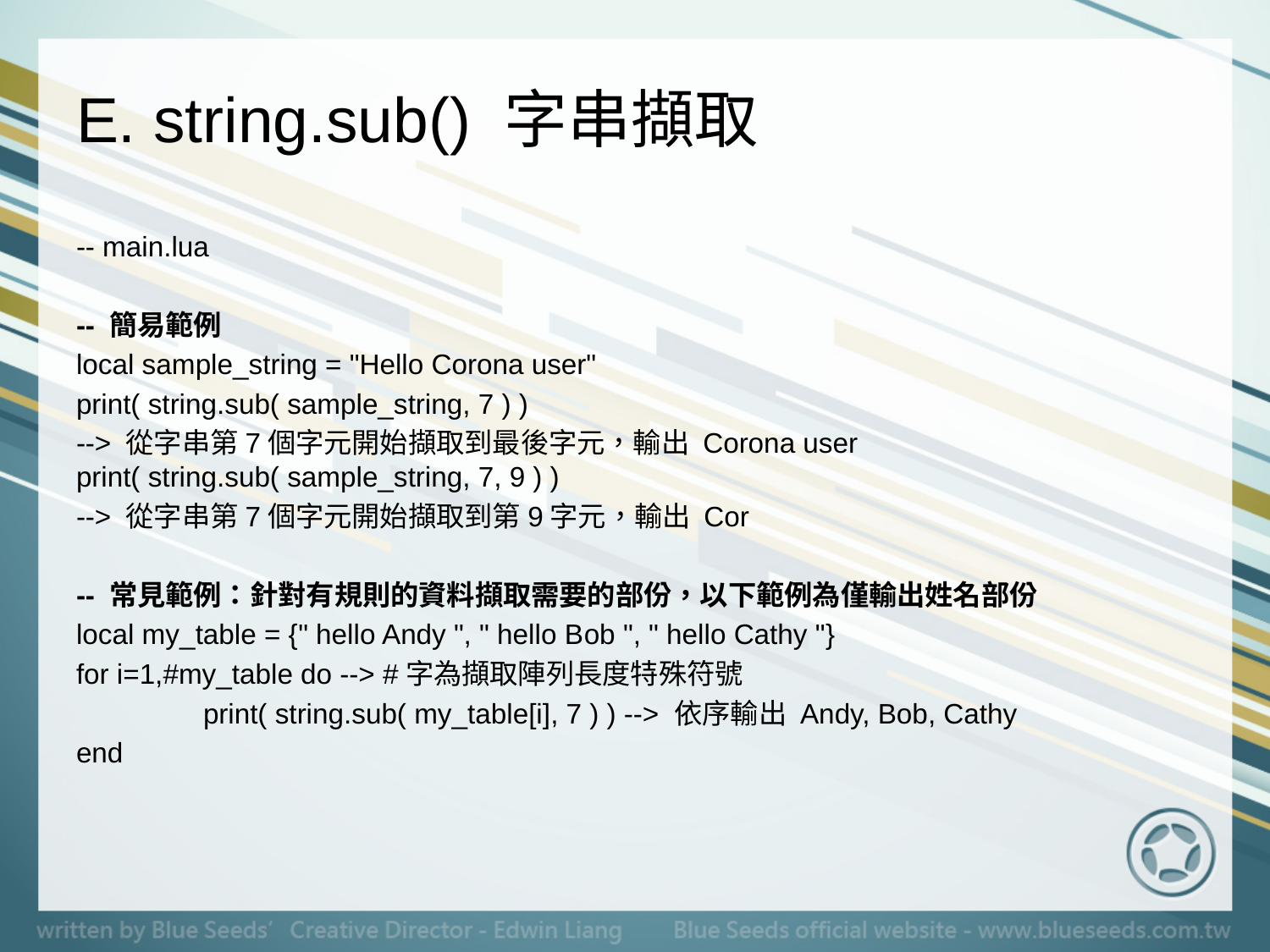

# E. string.sub() 字串擷取
-- main.lua

-- 簡易範例
local sample_string = "Hello Corona user"
print( string.sub( sample_string, 7 ) )
--> 從字串第7個字元開始擷取到最後字元，輸出 Corona user print( string.sub( sample_string, 7, 9 ) )
--> 從字串第7個字元開始擷取到第9字元，輸出 Cor

-- 常見範例：針對有規則的資料擷取需要的部份，以下範例為僅輸出姓名部份
local my_table = {" hello Andy ", " hello Bob ", " hello Cathy "}
for i=1,#my_table do --> #字為擷取陣列長度特殊符號
	print( string.sub( my_table[i], 7 ) ) --> 依序輸出 Andy, Bob, Cathy
end